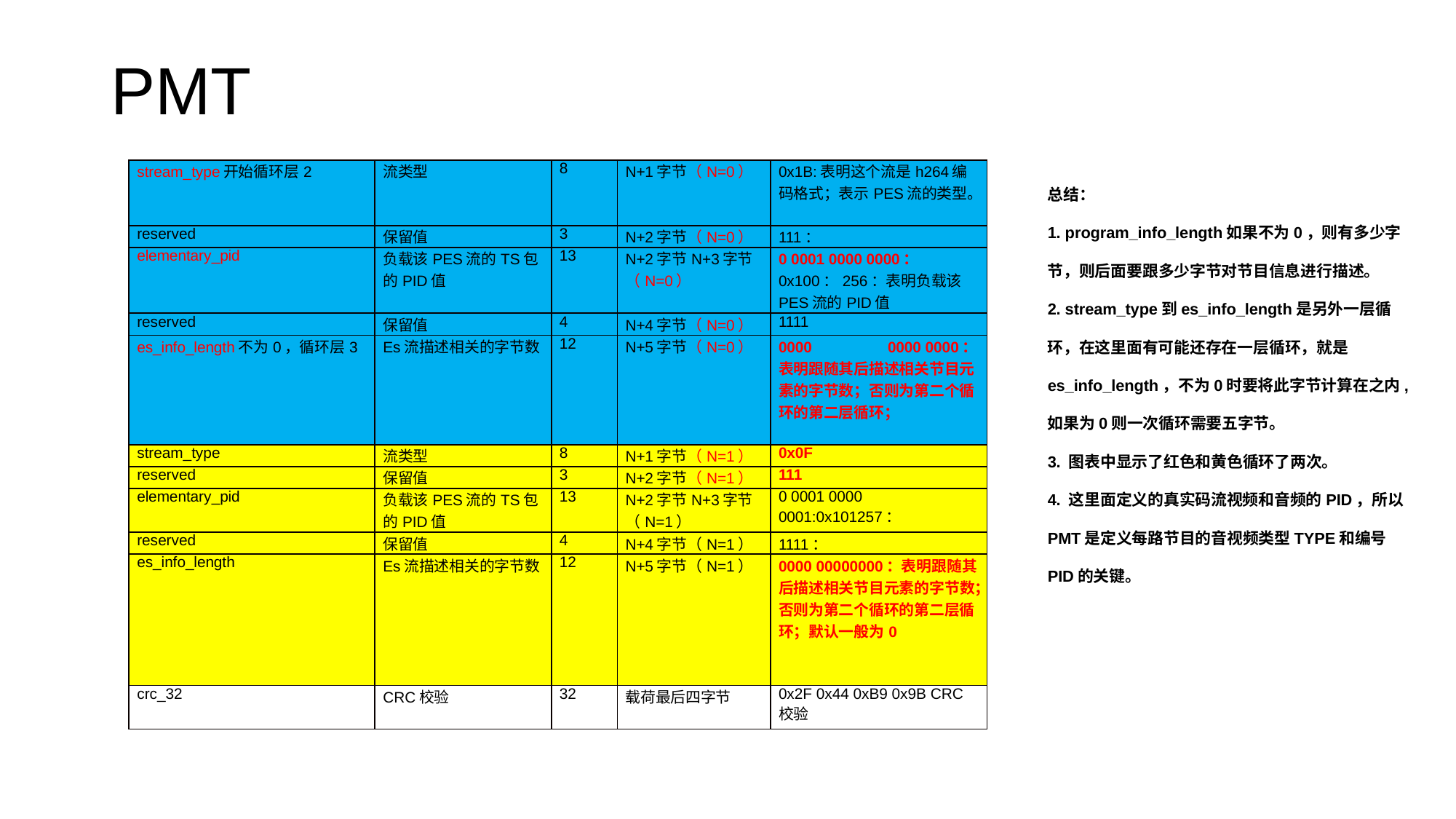

# PMT
| stream\_type开始循环层2 | 流类型 | 8 | N+1字节（N=0） | 0x1B:表明这个流是h264编码格式；表示PES流的类型。 |
| --- | --- | --- | --- | --- |
| reserved | 保留值 | 3 | N+2字节（N=0） | 111： |
| elementary\_pid | 负载该PES流的TS包的PID值 | 13 | N+2字节N+3字节（N=0） | 0 0001 0000 0000：0x100：256：表明负载该PES流的PID值 |
| reserved | 保留值 | 4 | N+4字节（N=0） | 1111 |
| es\_info\_length不为0，循环层3 | Es流描述相关的字节数 | 12 | N+5字节（N=0） | 0000 0000 0000：表明跟随其后描述相关节目元素的字节数；否则为第二个循环的第二层循环； |
| stream\_type | 流类型 | 8 | N+1字节（N=1） | 0x0F |
| reserved | 保留值 | 3 | N+2字节（N=1） | 111 |
| elementary\_pid | 负载该PES流的TS包的PID值 | 13 | N+2字节N+3字节（N=1） | 0 0001 0000 0001:0x101257： |
| reserved | 保留值 | 4 | N+4字节（N=1） | 1111： |
| es\_info\_length | Es流描述相关的字节数 | 12 | N+5字节（N=1） | 0000 00000000：表明跟随其后描述相关节目元素的字节数；否则为第二个循环的第二层循环；默认一般为0 |
| crc\_32 | CRC校验 | 32 | 载荷最后四字节 | 0x2F 0x44 0xB9 0x9B CRC校验 |
总结：
1. program_info_length如果不为0，则有多少字节，则后面要跟多少字节对节目信息进行描述。2. stream_type到es_info_length是另外一层循环，在这里面有可能还存在一层循环，就是es_info_length，不为0时要将此字节计算在之内,如果为0则一次循环需要五字节。3. 图表中显示了红色和黄色循环了两次。4. 这里面定义的真实码流视频和音频的PID，所以PMT是定义每路节目的音视频类型TYPE和编号PID的关键。